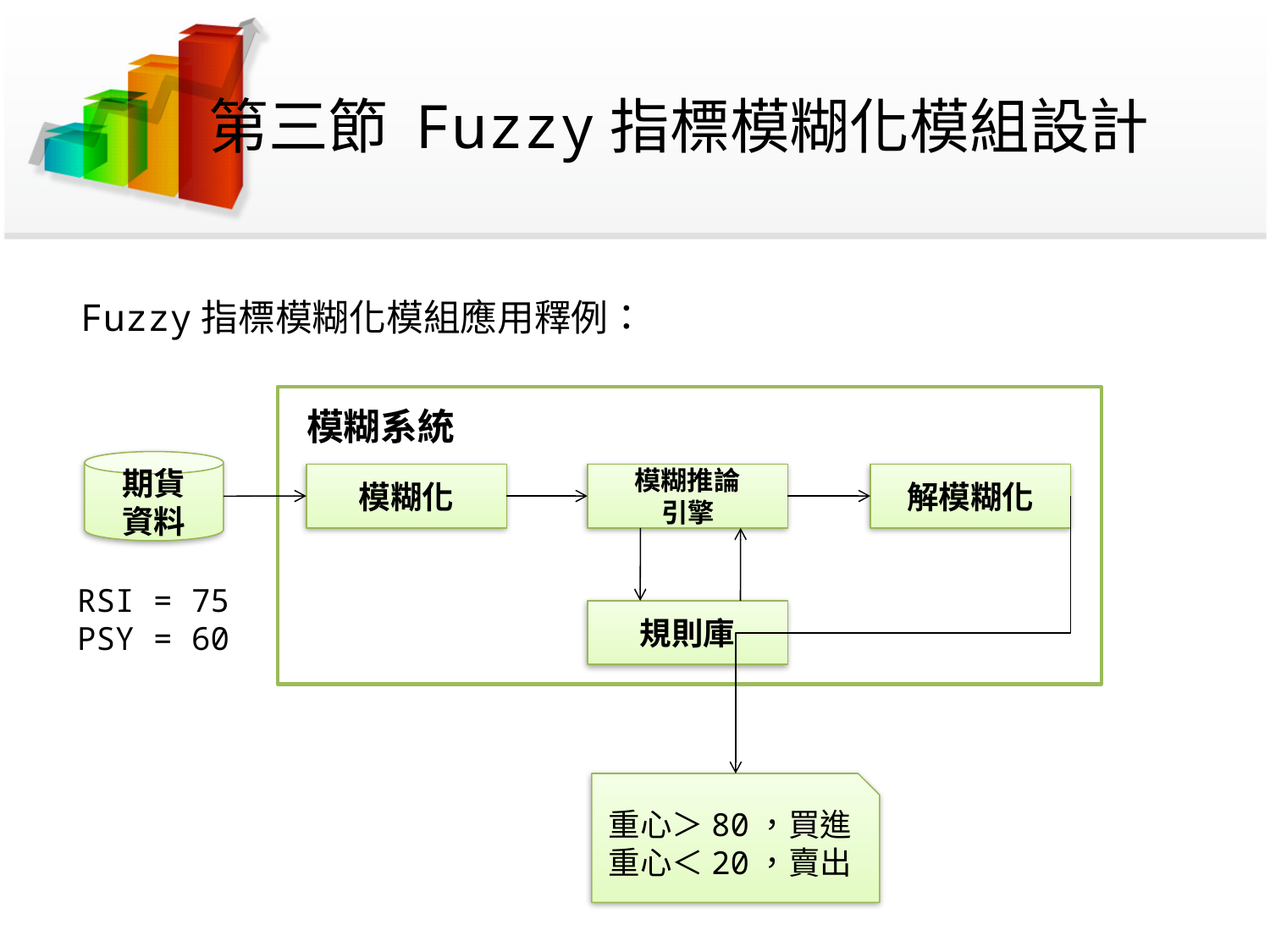

# 第三節 Fuzzy指標模糊化模組設計
Fuzzy指標模糊化模組應用釋例：

模糊系統
期貨
資料
模糊化
模糊推論
引擎
解模糊化
規則庫

RSI = 75
PSY = 60
重心＞80，買進
重心＜20，賣出